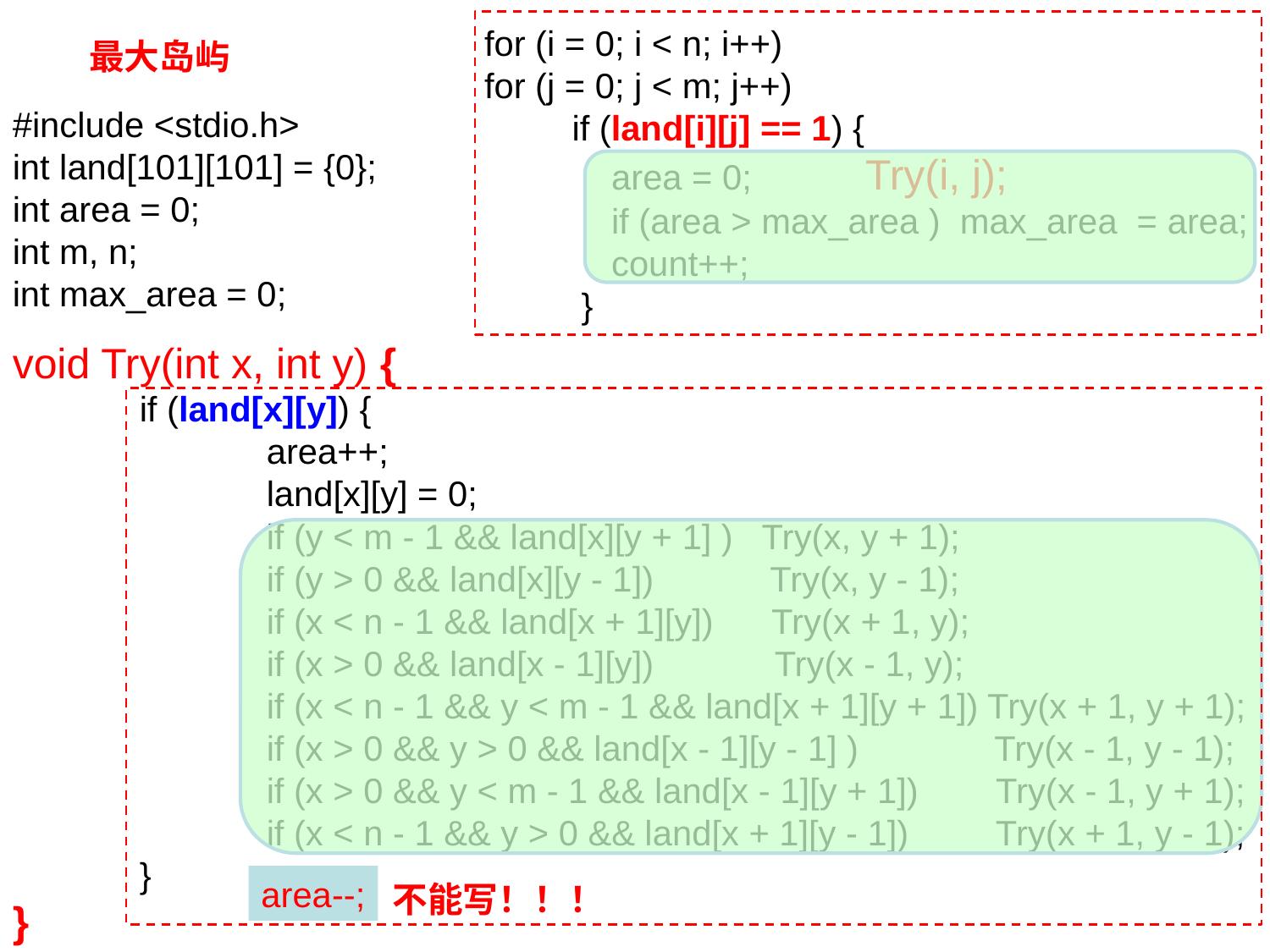

for (i = 0; i < n; i++)
	for (j = 0; j < m; j++)
	         if (land[i][j] == 1) {
		area = 0;  	Try(i, j);
		if (area > max_area )  max_area  = area;
		count++;
                       }
最大岛屿
#include <stdio.h>
int land[101][101] = {0};
int area = 0;
int m, n;
int max_area = 0;

void Try(int x, int y) {
	if (land[x][y]) {
		area++;
		land[x][y] = 0;
		if (y < m - 1 && land[x][y + 1] )   Try(x, y + 1);
		if (y > 0 && land[x][y - 1])            Try(x, y - 1);
		if (x < n - 1 && land[x + 1][y])      Try(x + 1, y);
		if (x > 0 && land[x - 1][y]) 	Try(x - 1, y);
		if (x < n - 1 && y < m - 1 && land[x + 1][y + 1]) Try(x + 1, y + 1);
		if (x > 0 && y > 0 && land[x - 1][y - 1] )              Try(x - 1, y - 1);
		if (x > 0 && y < m - 1 && land[x - 1][y + 1])        Try(x - 1, y + 1);
		if (x < n - 1 && y > 0 && land[x + 1][y - 1])         Try(x + 1, y - 1);
	}
}

area--;
不能写！！！